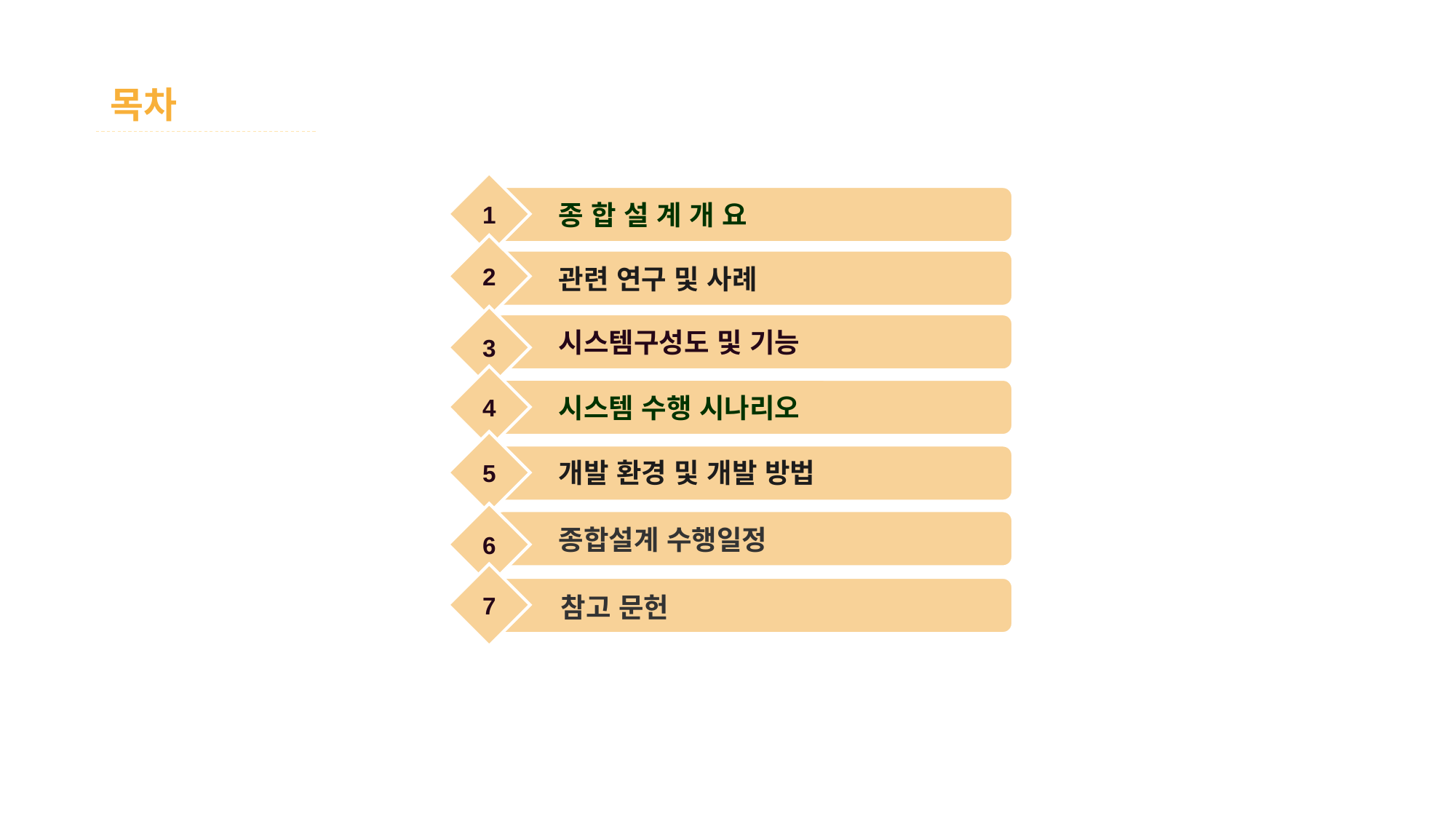

목차
1

종 합 설 계 개 요
2

관련 연구 및 사례
3

시스템구성도 및 기능
4

시스템 수행 시나리오
5

개발 환경 및 개발 방법
6

종합설계 수행일정
7

참고 문헌